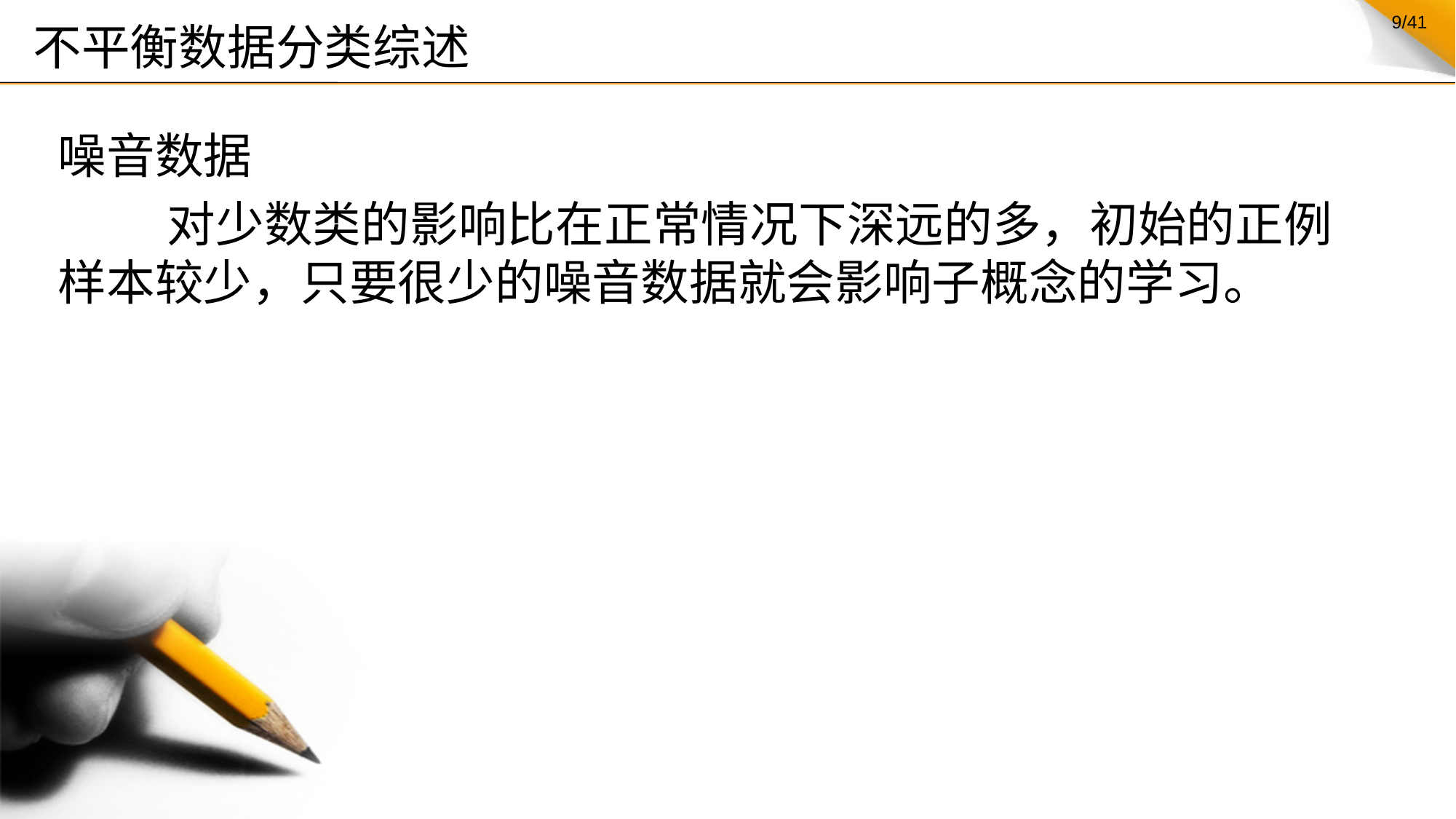

# 不平衡数据分类综述
噪音数据
	对少数类的影响比在正常情况下深远的多，初始的正例样本较少，只要很少的噪音数据就会影响子概念的学习。